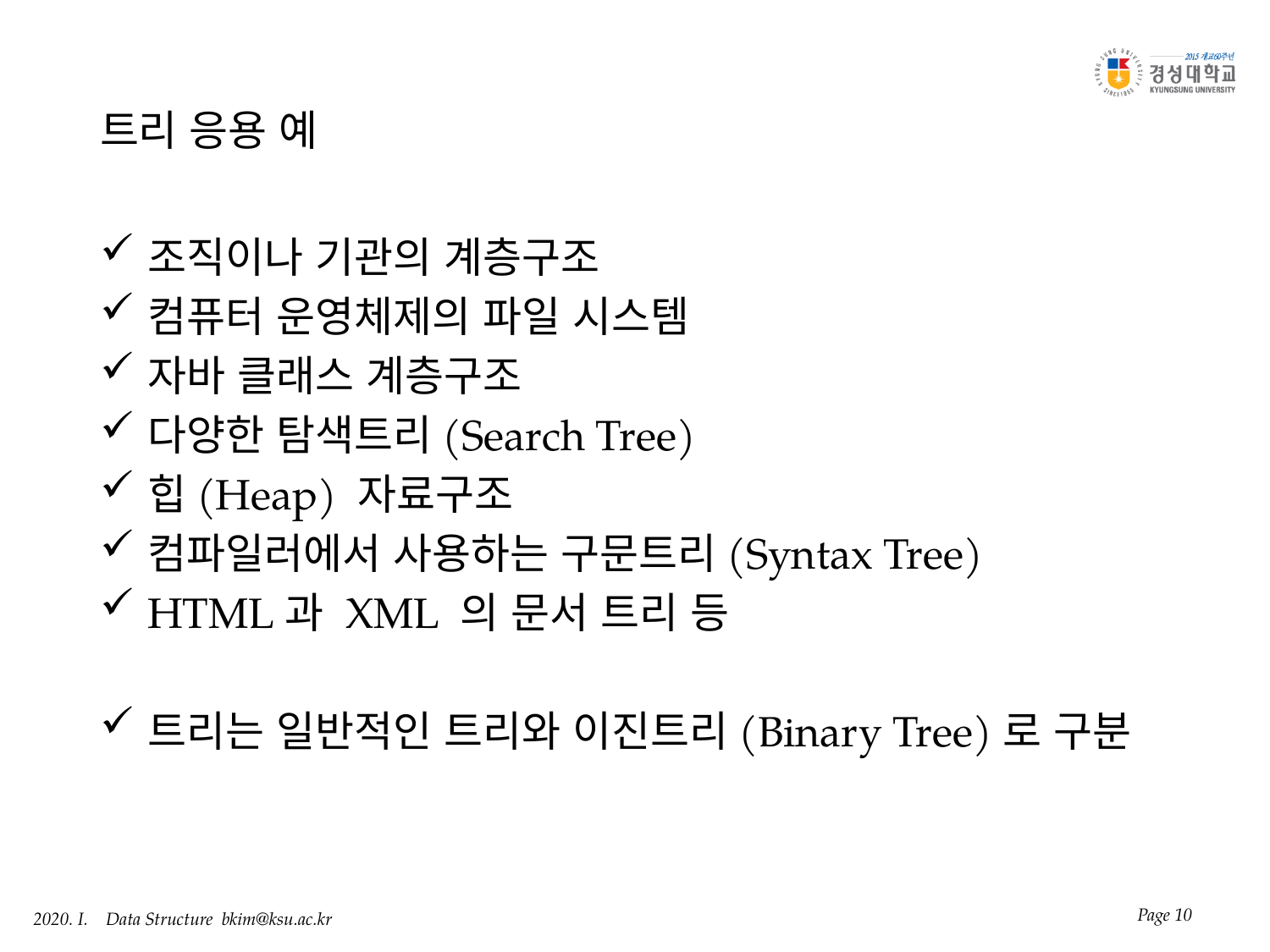

# 트리 응용 예
조직이나 기관의 계층구조
컴퓨터 운영체제의 파일 시스템
자바 클래스 계층구조
다양한 탐색트리(Search Tree)
힙(Heap) 자료구조
컴파일러에서 사용하는 구문트리(Syntax Tree)
HTML과 XML 의 문서 트리 등

트리는 일반적인 트리와 이진트리(Binary Tree)로 구분
Page 10